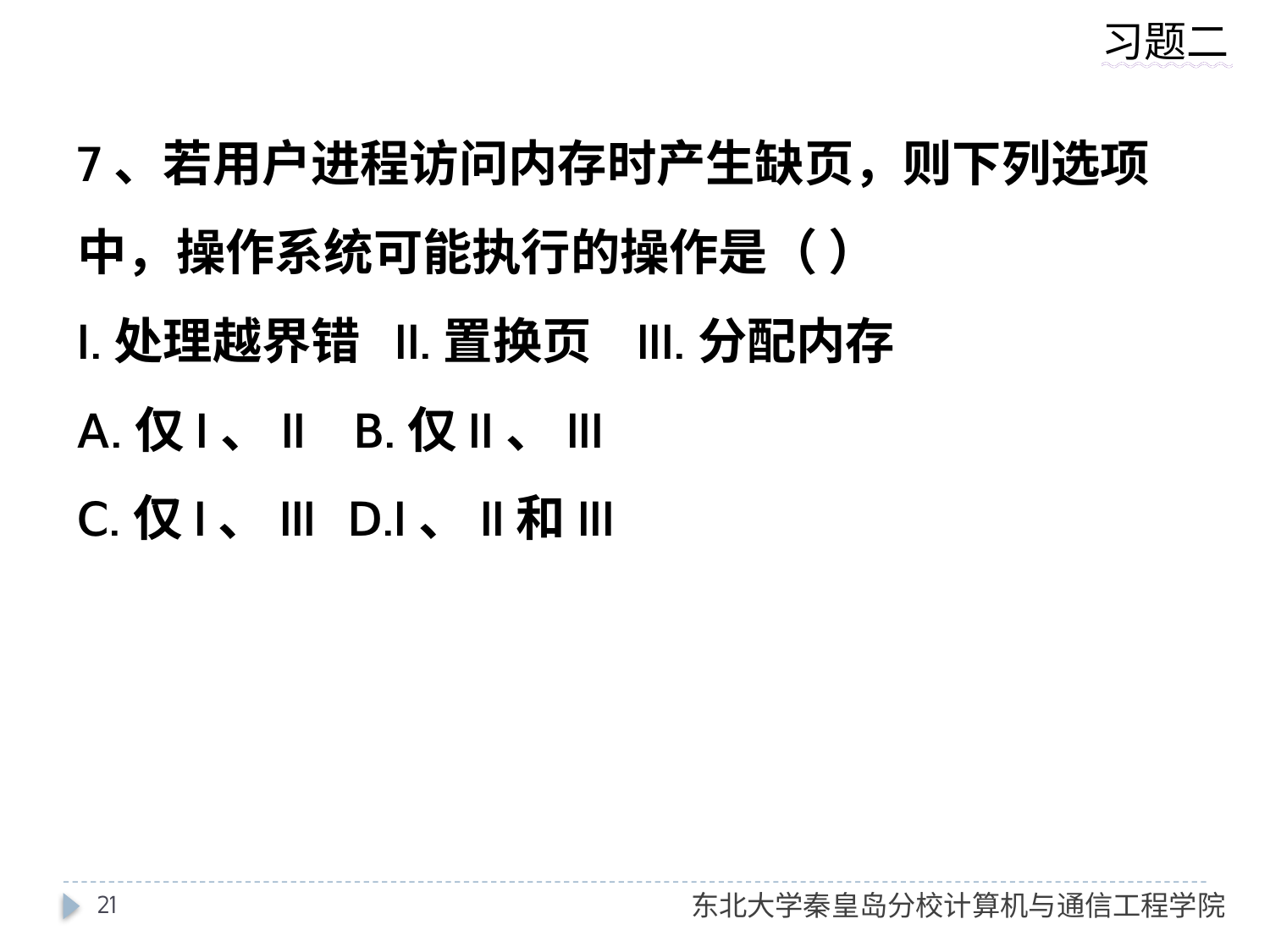

7、若用户进程访问内存时产生缺页，则下列选项中，操作系统可能执行的操作是（ ）
I.处理越界错  II.置换页   III.分配内存
A.仅I、II   B.仅II、III
C.仅I、III  D.I、II和III
21